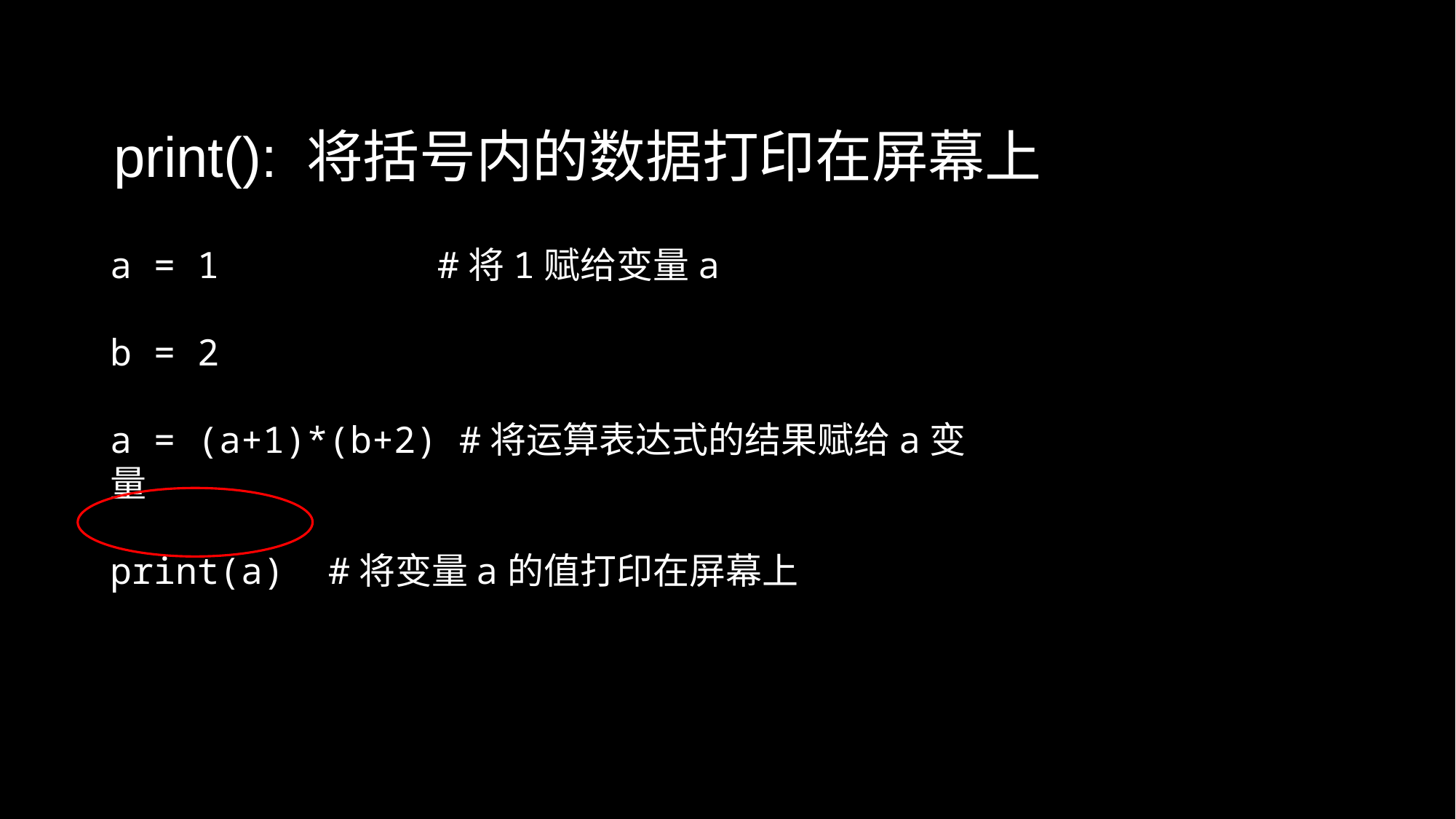

print(): 将括号内的数据打印在屏幕上
a = 1		#将1赋给变量a

b = 2

a = (a+1)*(b+2) #将运算表达式的结果赋给a变量

print(a)  #将变量a的值打印在屏幕上